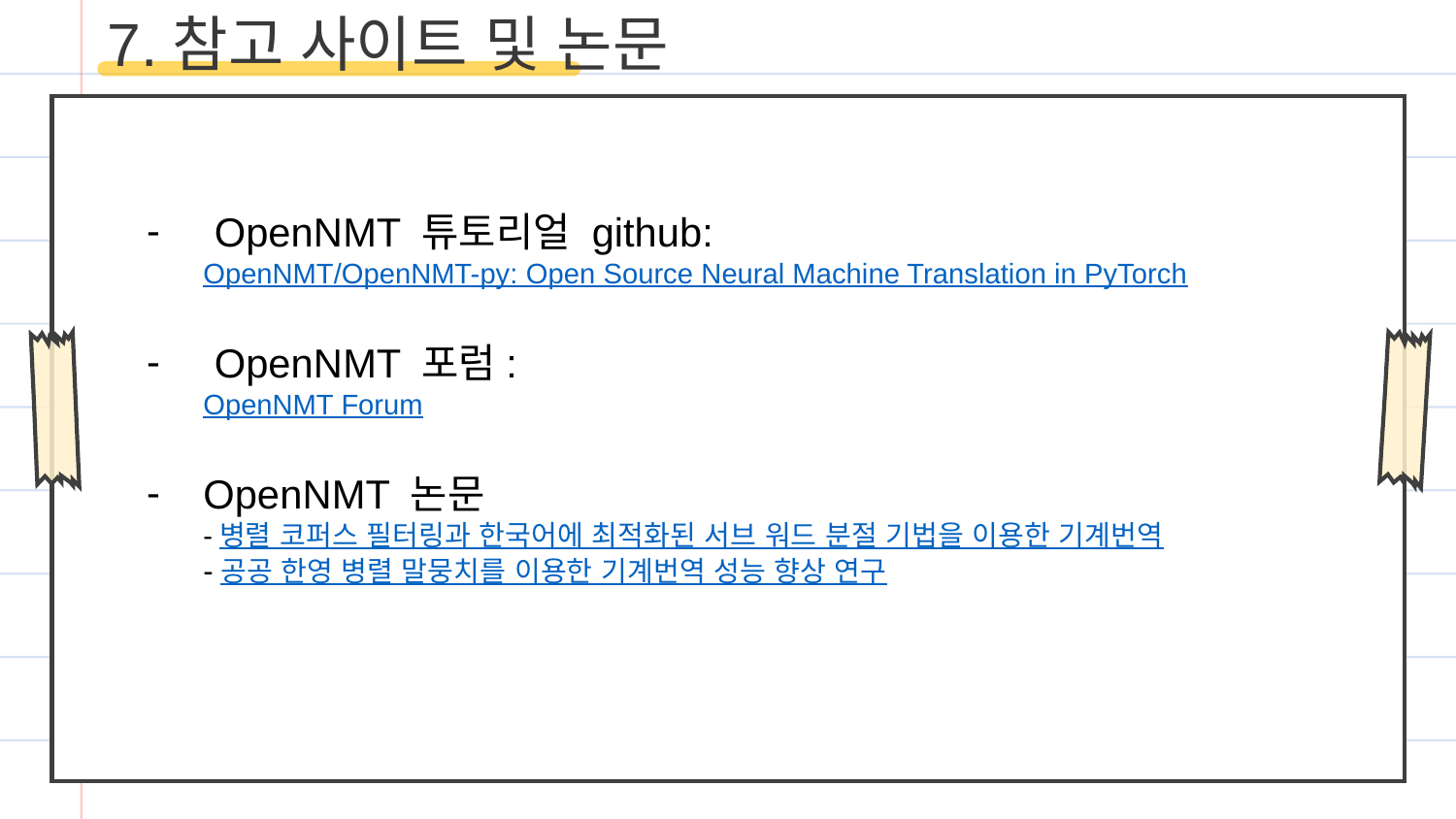

7.참고 사이트 및 논문

 OpenNMT 튜토리얼 github:
OpenNMT/OpenNMT-py: Open Source Neural Machine Translation in PyTorch

 OpenNMT 포럼:
OpenNMT Forum

OpenNMT 논문
-병렬 코퍼스 필터링과 한국어에 최적화된 서브 워드 분절 기법을 이용한 기계번역
-공공 한영 병렬 말뭉치를 이용한 기계번역 성능 향상 연구